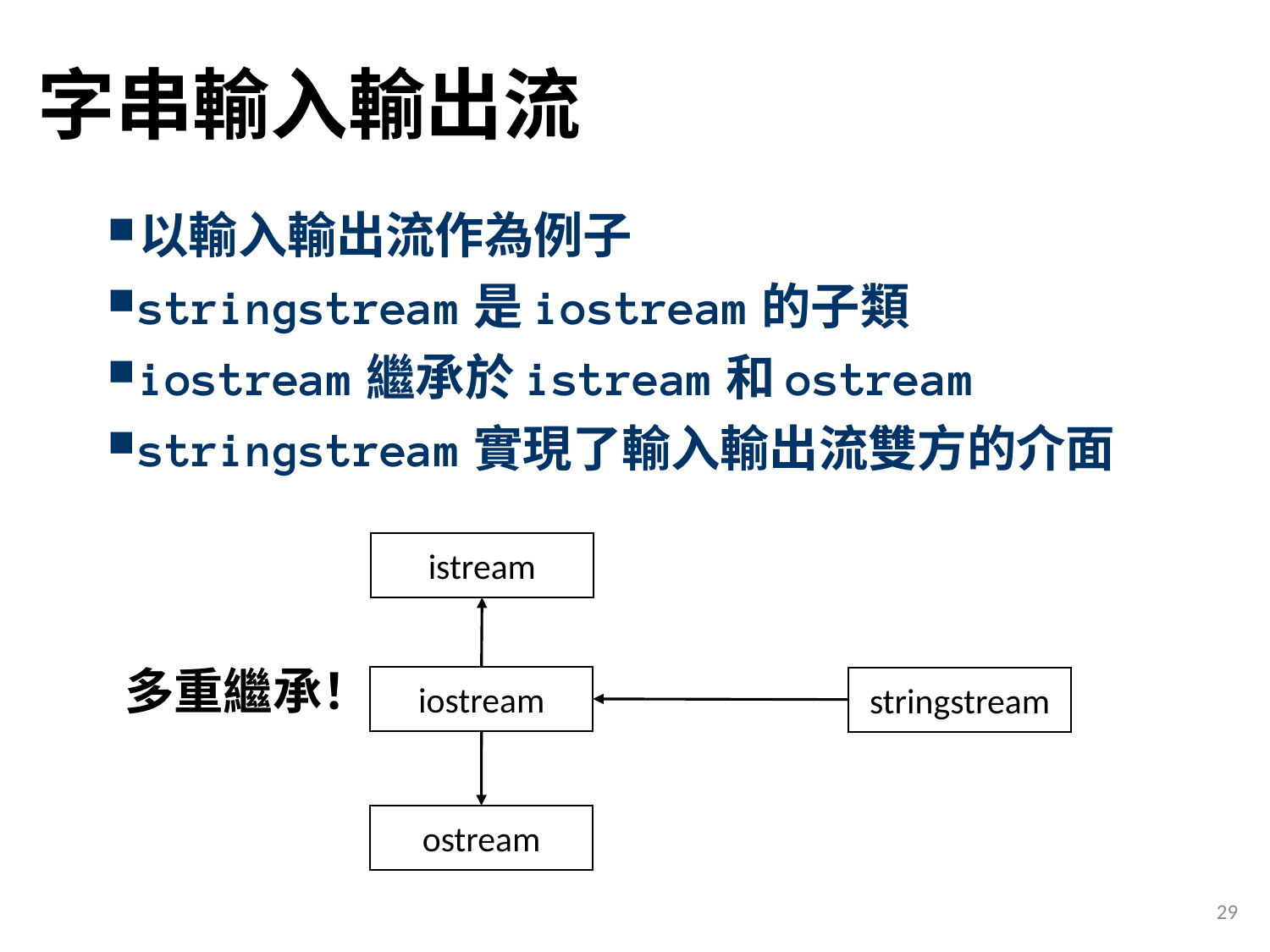

# 字串輸入輸出流
以輸入輸出流作為例子
stringstream是iostream的子類
iostream繼承於istream和ostream
stringstream實現了輸入輸出流雙方的介面
istream
iostream
stringstream
ostream
多重繼承！
29